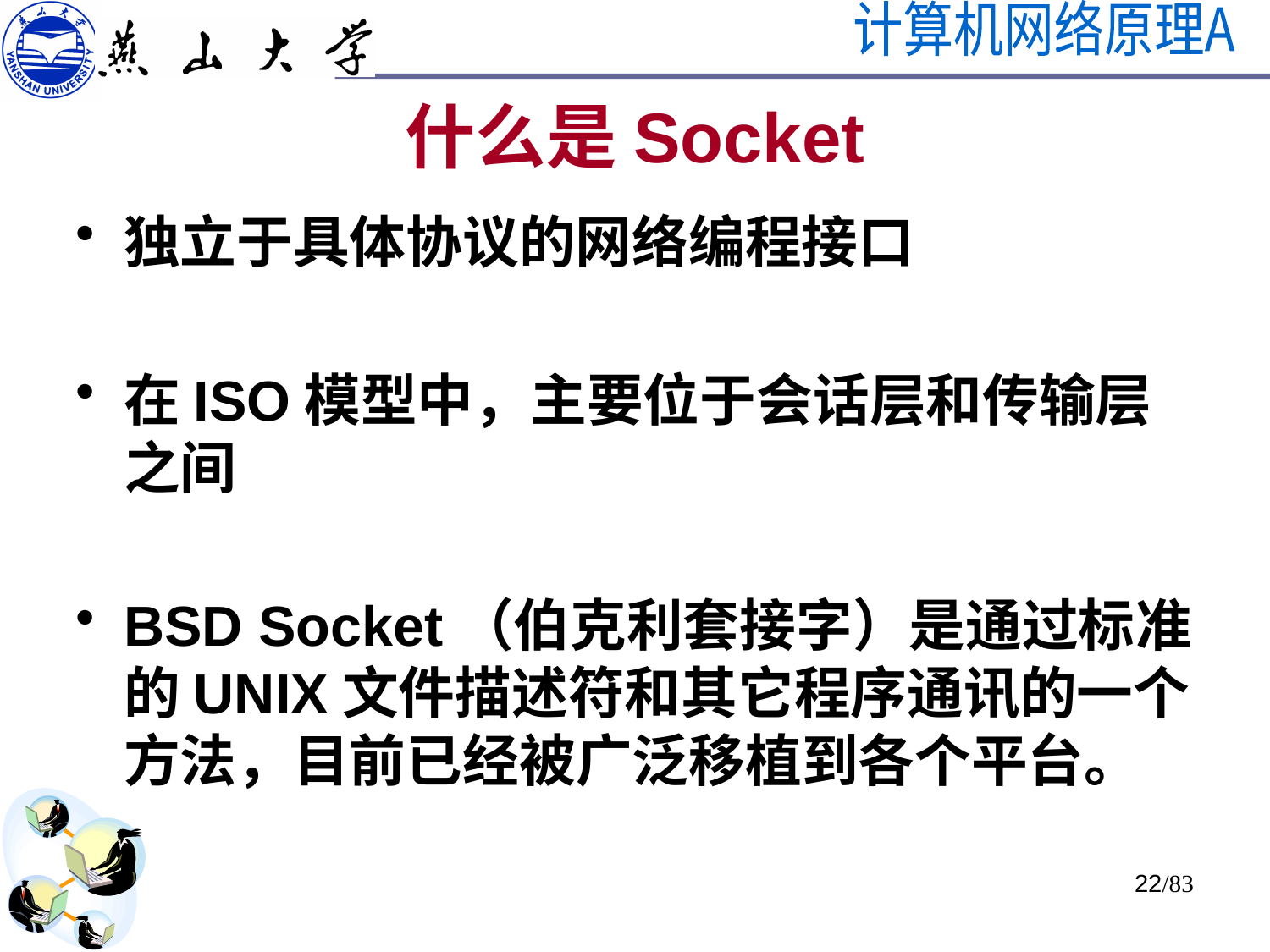

# 什么是Socket
独立于具体协议的网络编程接口

在ISO模型中，主要位于会话层和传输层之间

BSD Socket（伯克利套接字）是通过标准的UNIX文件描述符和其它程序通讯的一个方法，目前已经被广泛移植到各个平台。
22/83